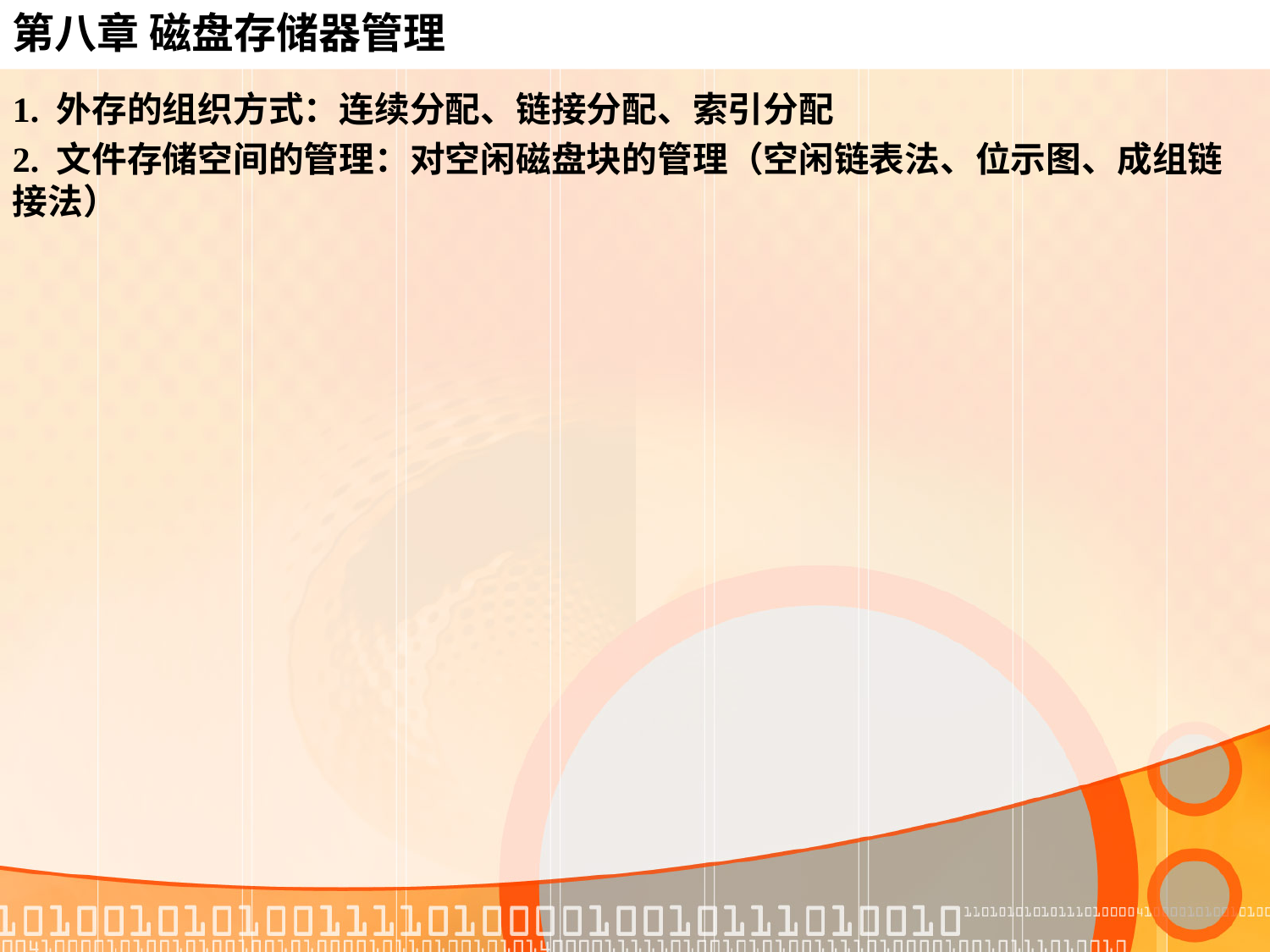

# 第八章 磁盘存储器管理
1. 外存的组织方式：连续分配、链接分配、索引分配
2. 文件存储空间的管理：对空闲磁盘块的管理（空闲链表法、位示图、成组链接法）